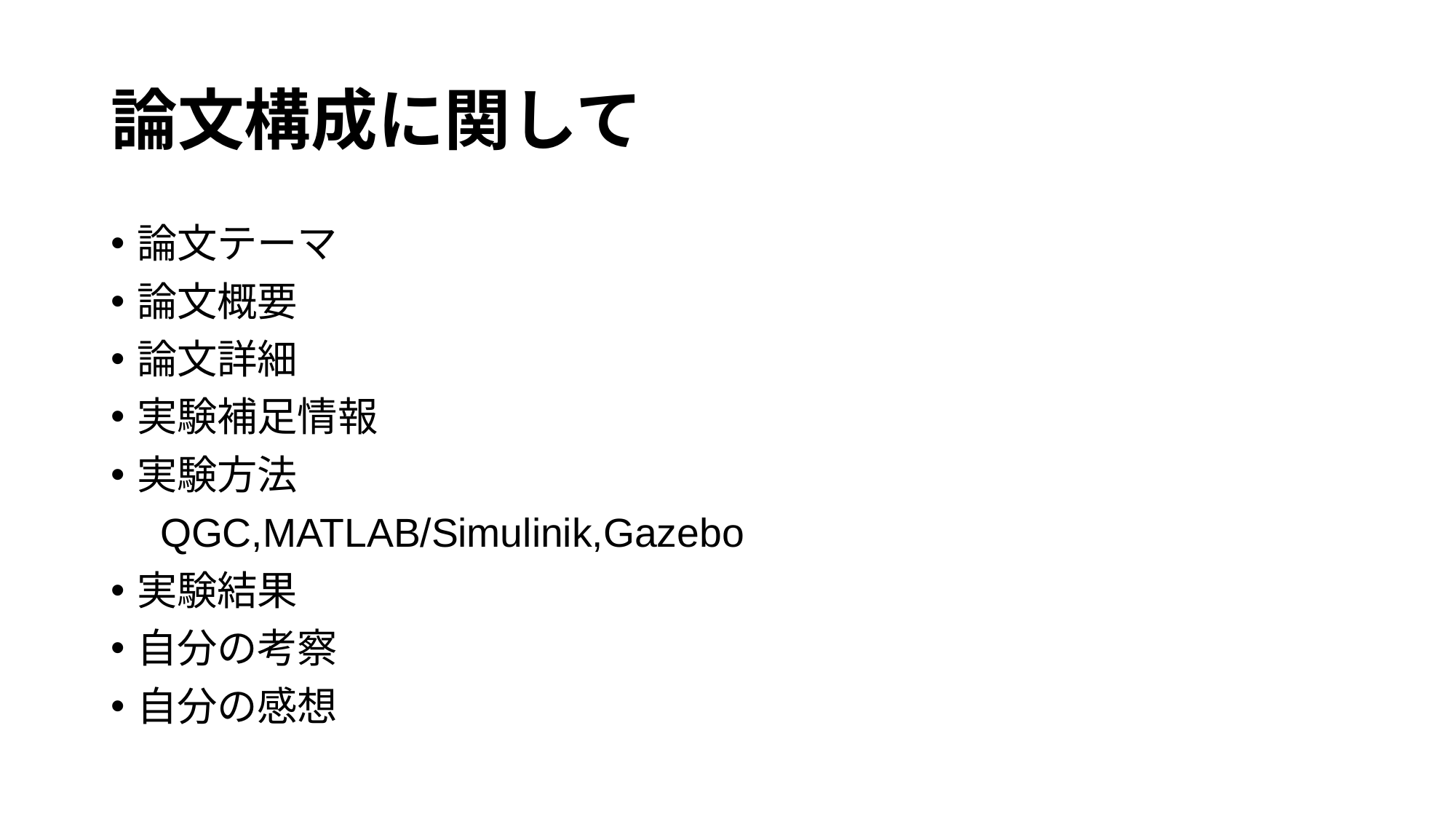

# 論文構成に関して
論文テーマ
論文概要
論文詳細
実験補足情報
実験方法
　QGC,MATLAB/Simulinik,Gazebo
実験結果
自分の考察
自分の感想